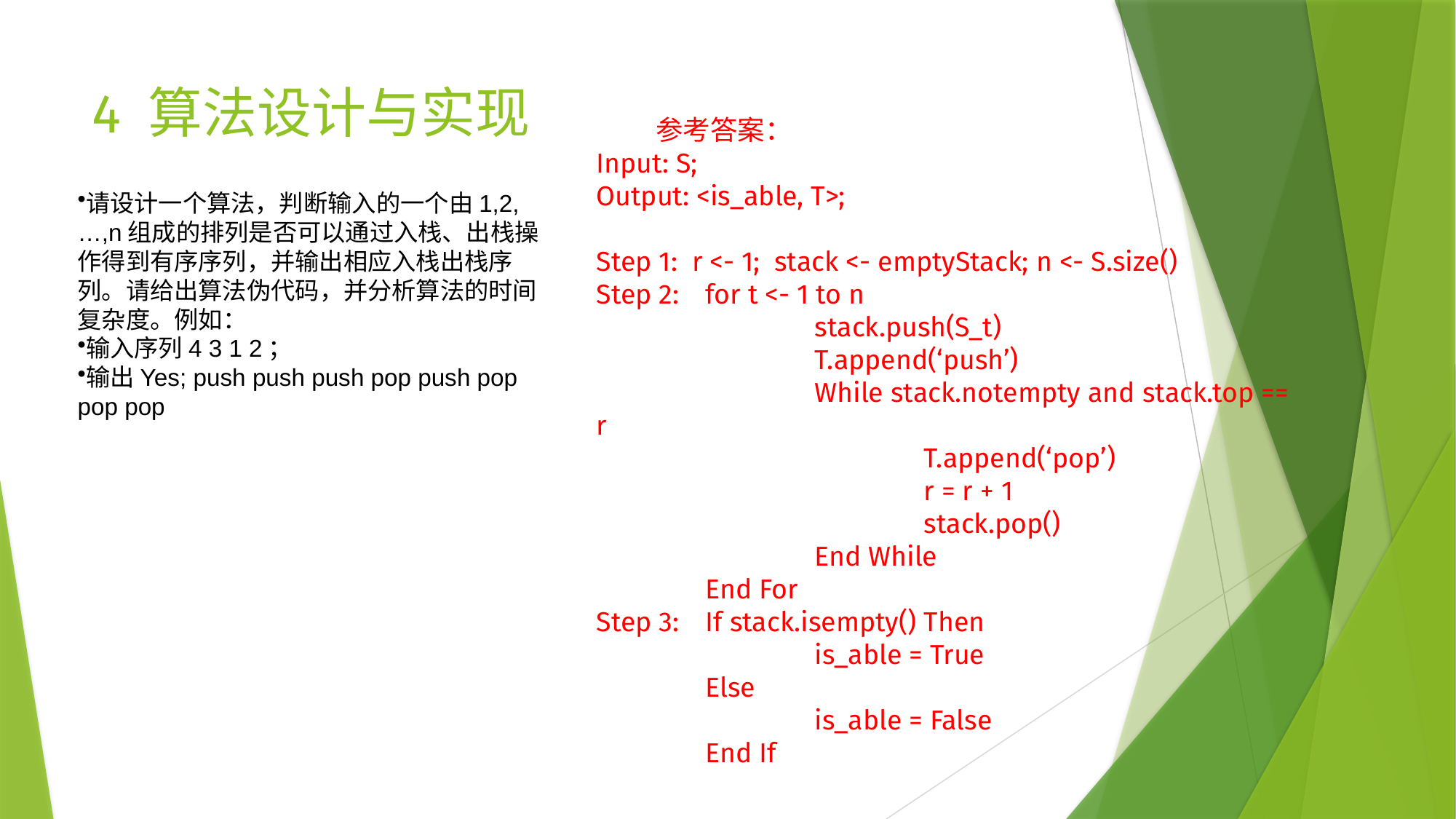

# 4 算法设计与实现
参考答案：
Input: S;
Output: <is_able, T>;

Step 1:  r <- 1;  stack <- emptyStack; n <- S.size()
Step 2:	for t <- 1 to n
		stack.push(S_t)
		T.append(‘push’)
		While stack.notempty and stack.top == r
			T.append(‘pop’)
			r = r + 1
			stack.pop()
		End While
	End For
Step 3:	If stack.isempty() Then
		is_able = True
	Else
		is_able = False
	End If

请设计一个算法，判断输入的一个由1,2,…,n组成的排列是否可以通过入栈、出栈操作得到有序序列，并输出相应入栈出栈序列。请给出算法伪代码，并分析算法的时间复杂度。例如：
输入序列4 3 1 2；
输出Yes; push push push pop push pop pop pop